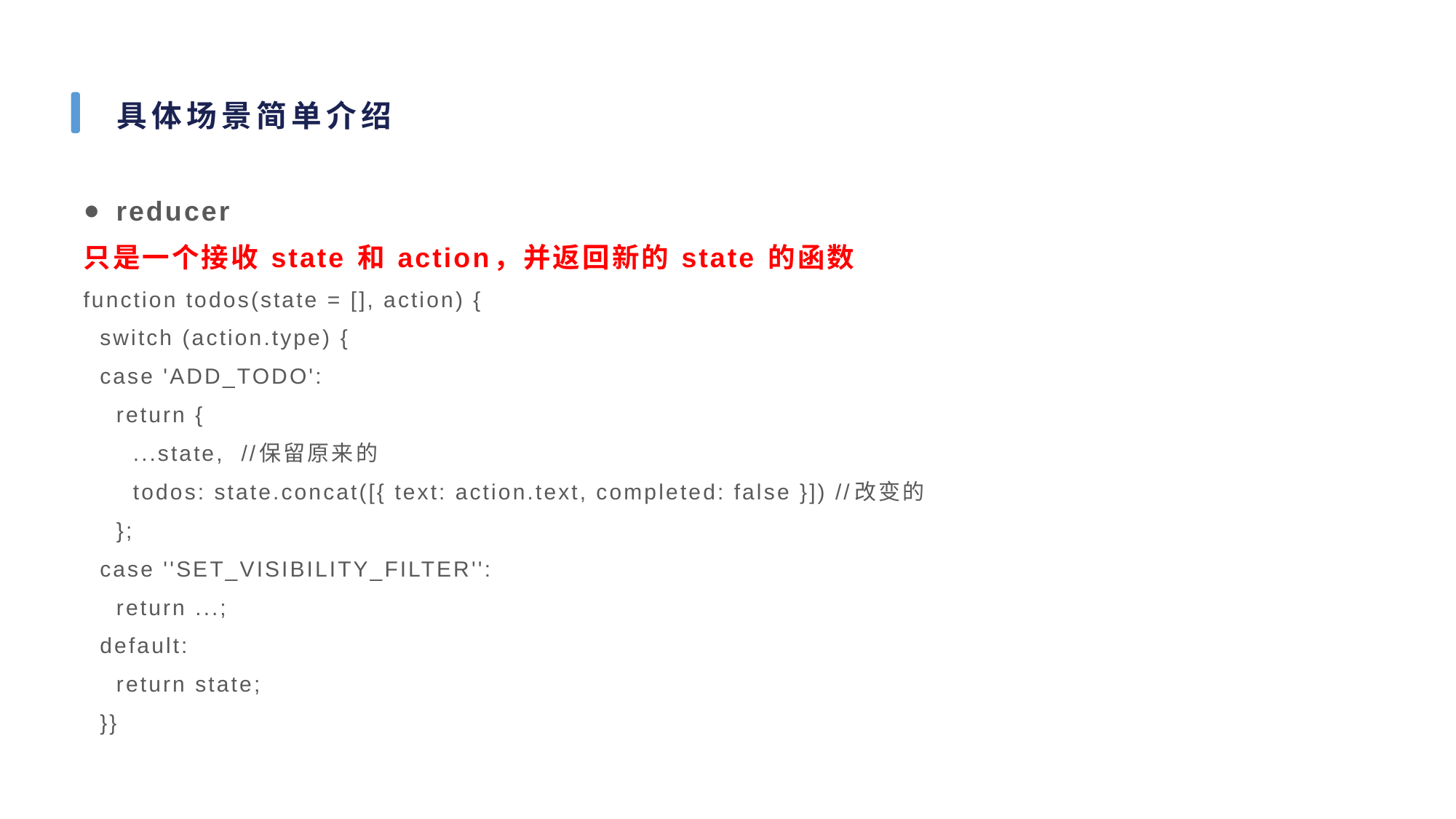

# 具体场景简单介绍
reducer
只是一个接收 state 和 action，并返回新的 state 的函数
function todos(state = [], action) {
  switch (action.type) {
  case 'ADD_TODO':
    return {
      ...state,  //保留原来的
      todos: state.concat([{ text: action.text, completed: false }]) //改变的
    };
  case ''SET_VISIBILITY_FILTER'':
    return ...;
  default:
    return state;
  }}